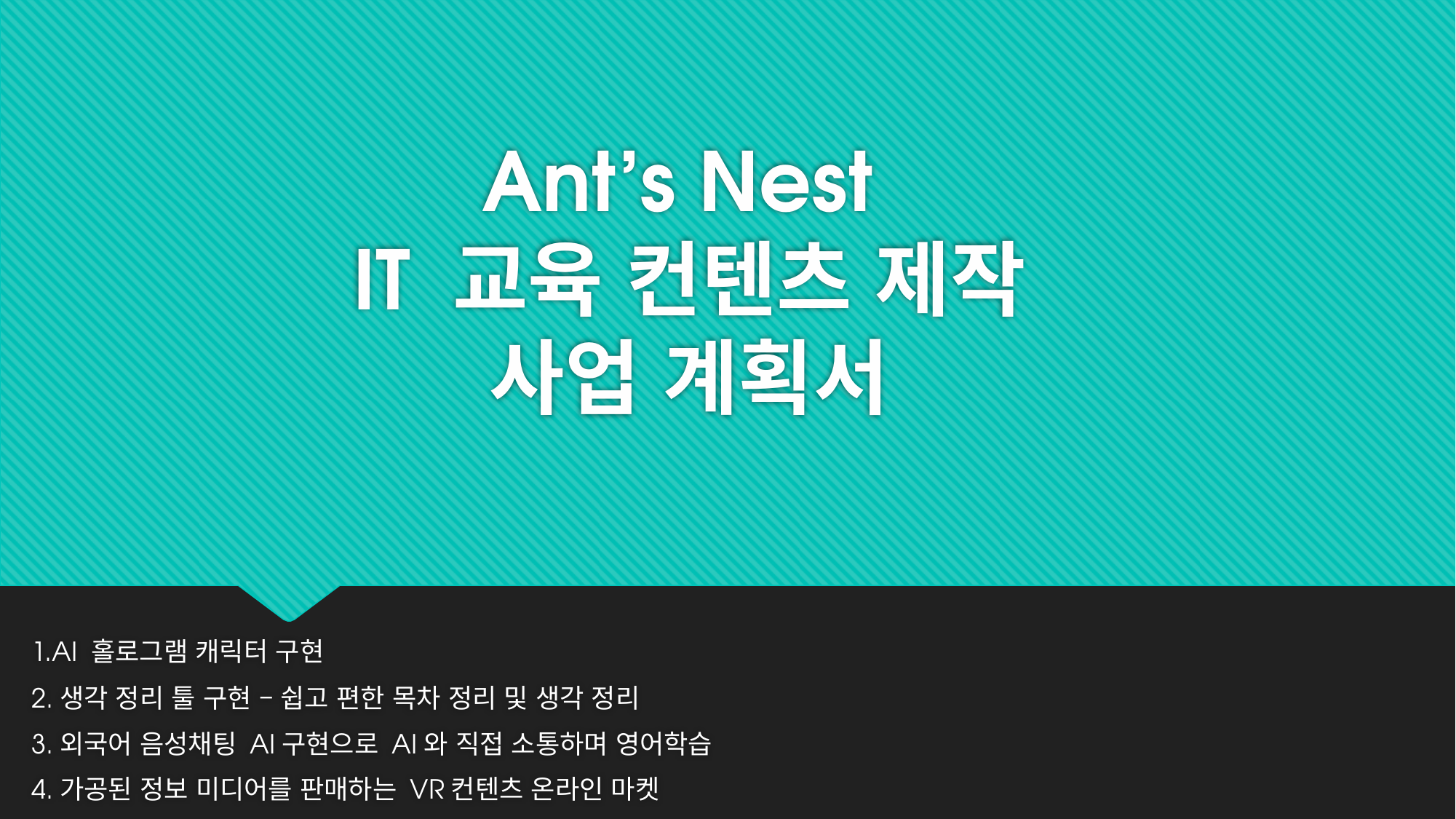

# Ant’s Nest IT 교육 컨텐츠 제작 사업 계획서
1.AI 홀로그램 캐릭터 구현
2.생각 정리 툴 구현 – 쉽고 편한 목차 정리 및 생각 정리
3.외국어 음성채팅 AI구현으로 AI와 직접 소통하며 영어학습
4.가공된 정보 미디어를 판매하는 VR컨텐츠 온라인 마켓